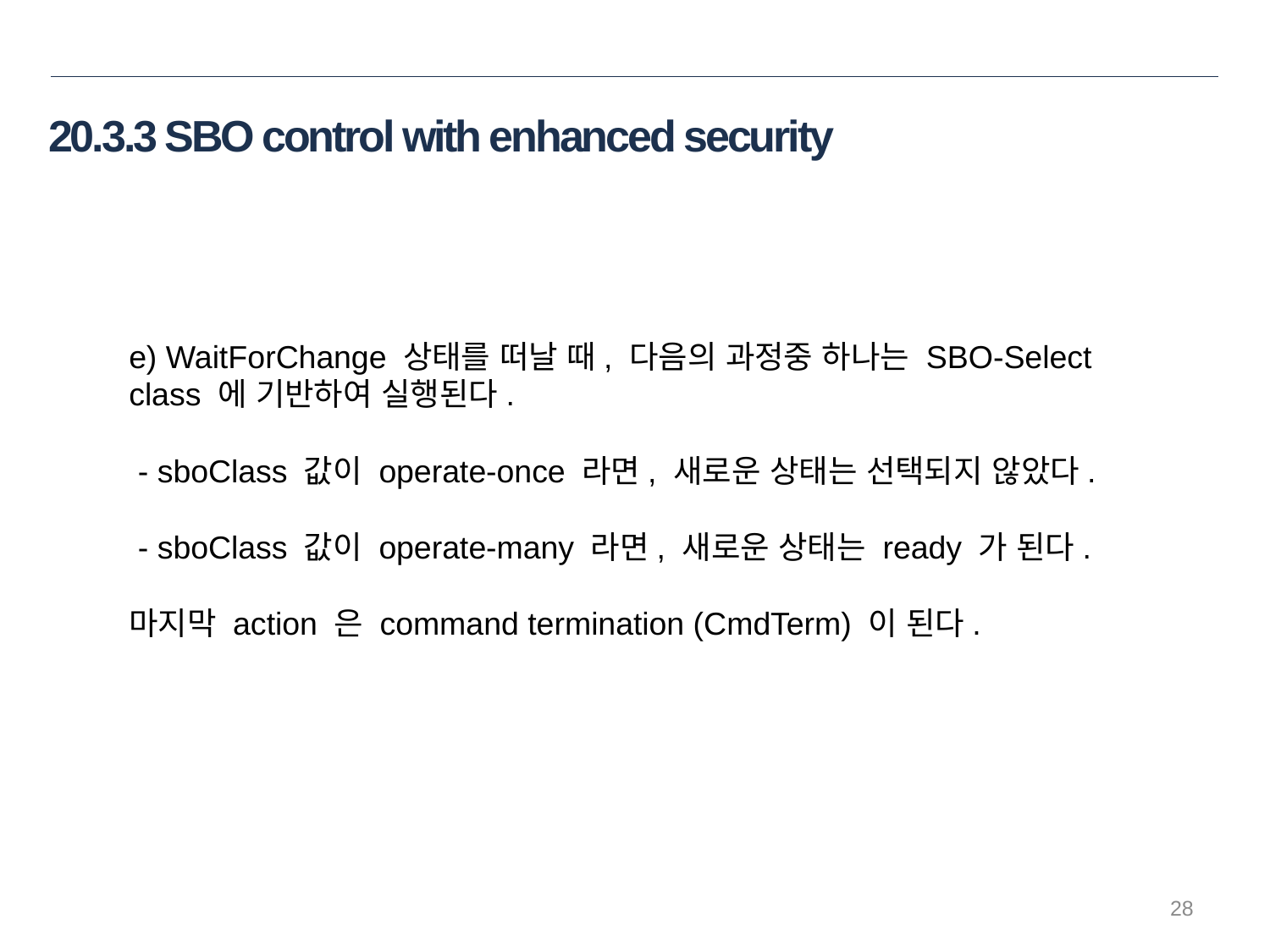

20.3.3 SBO control with enhanced security

e) WaitForChange 상태를 떠날 때, 다음의 과정중 하나는 SBO-Select class 에 기반하여 실행된다.

 - sboClass 값이 operate-once 라면, 새로운 상태는 선택되지 않았다.

 - sboClass 값이 operate-many 라면, 새로운 상태는 ready 가 된다.

마지막 action 은 command termination (CmdTerm) 이 된다.

28